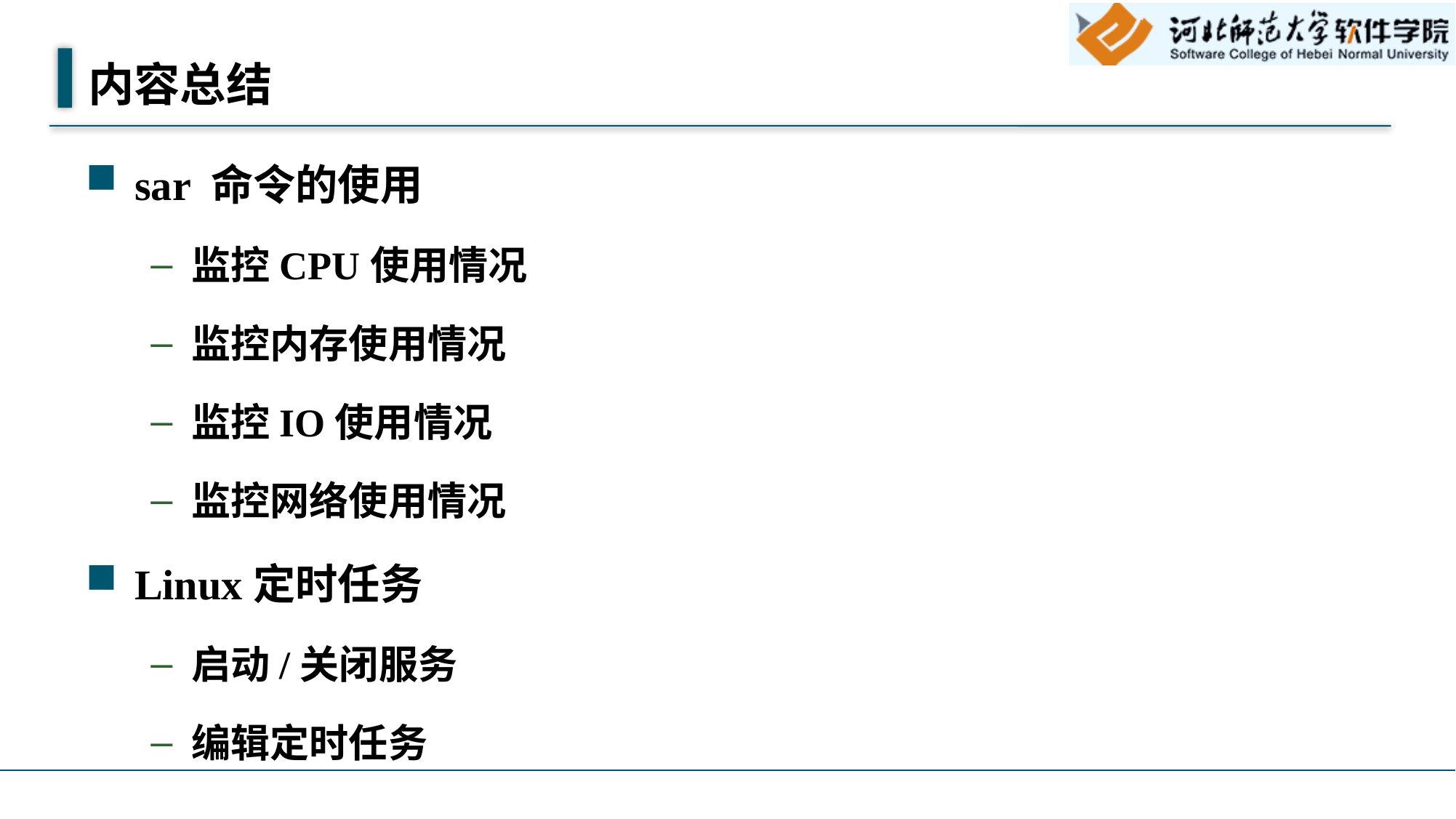

# 内容总结
sar 命令的使用
监控CPU使用情况
监控内存使用情况
监控IO使用情况
监控网络使用情况
Linux定时任务
启动/关闭服务
编辑定时任务